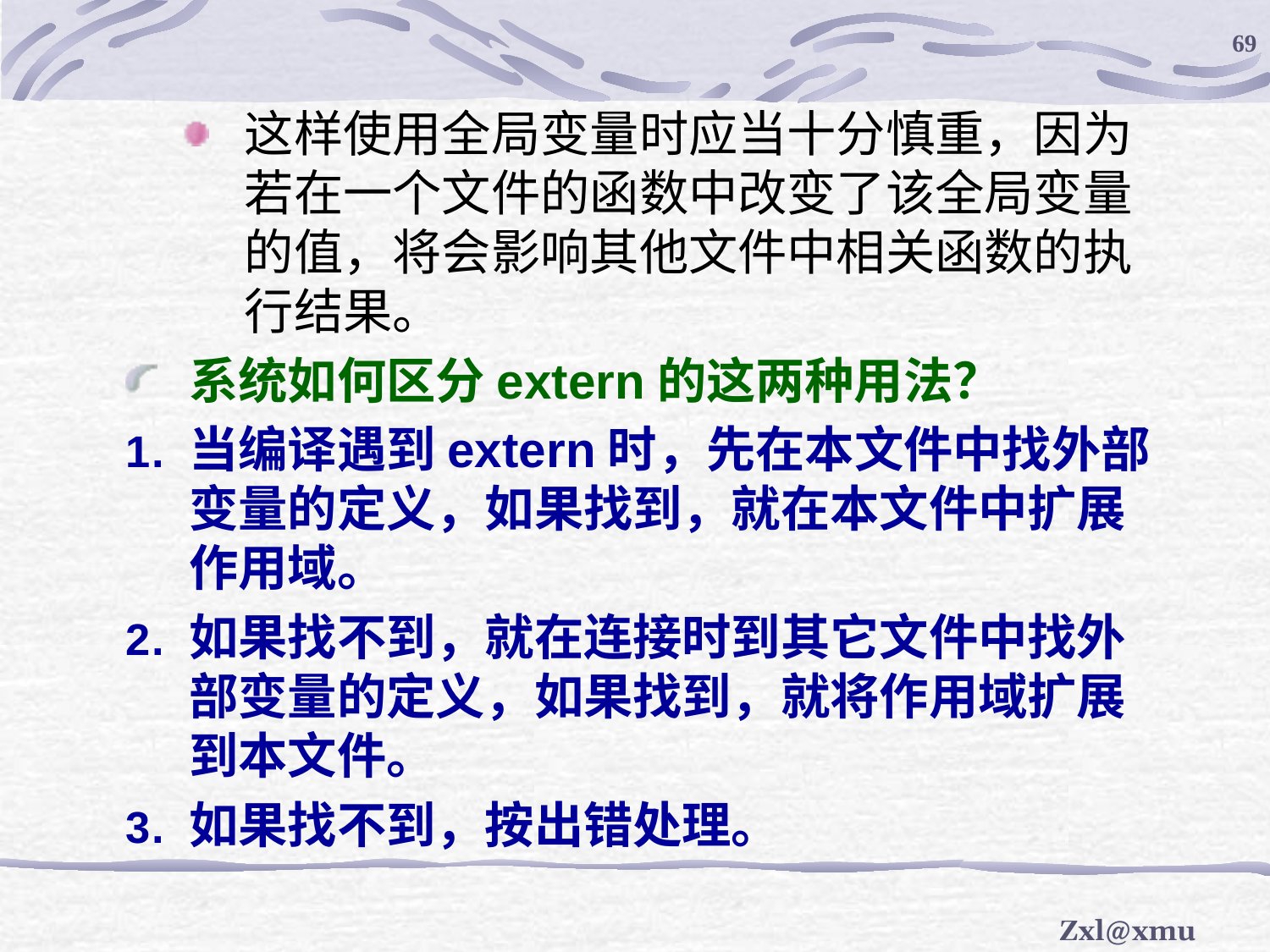

69
这样使用全局变量时应当十分慎重，因为若在一个文件的函数中改变了该全局变量的值，将会影响其他文件中相关函数的执行结果。
系统如何区分extern的这两种用法？
当编译遇到extern时，先在本文件中找外部变量的定义，如果找到，就在本文件中扩展作用域。
如果找不到，就在连接时到其它文件中找外部变量的定义，如果找到，就将作用域扩展到本文件。
如果找不到，按出错处理。